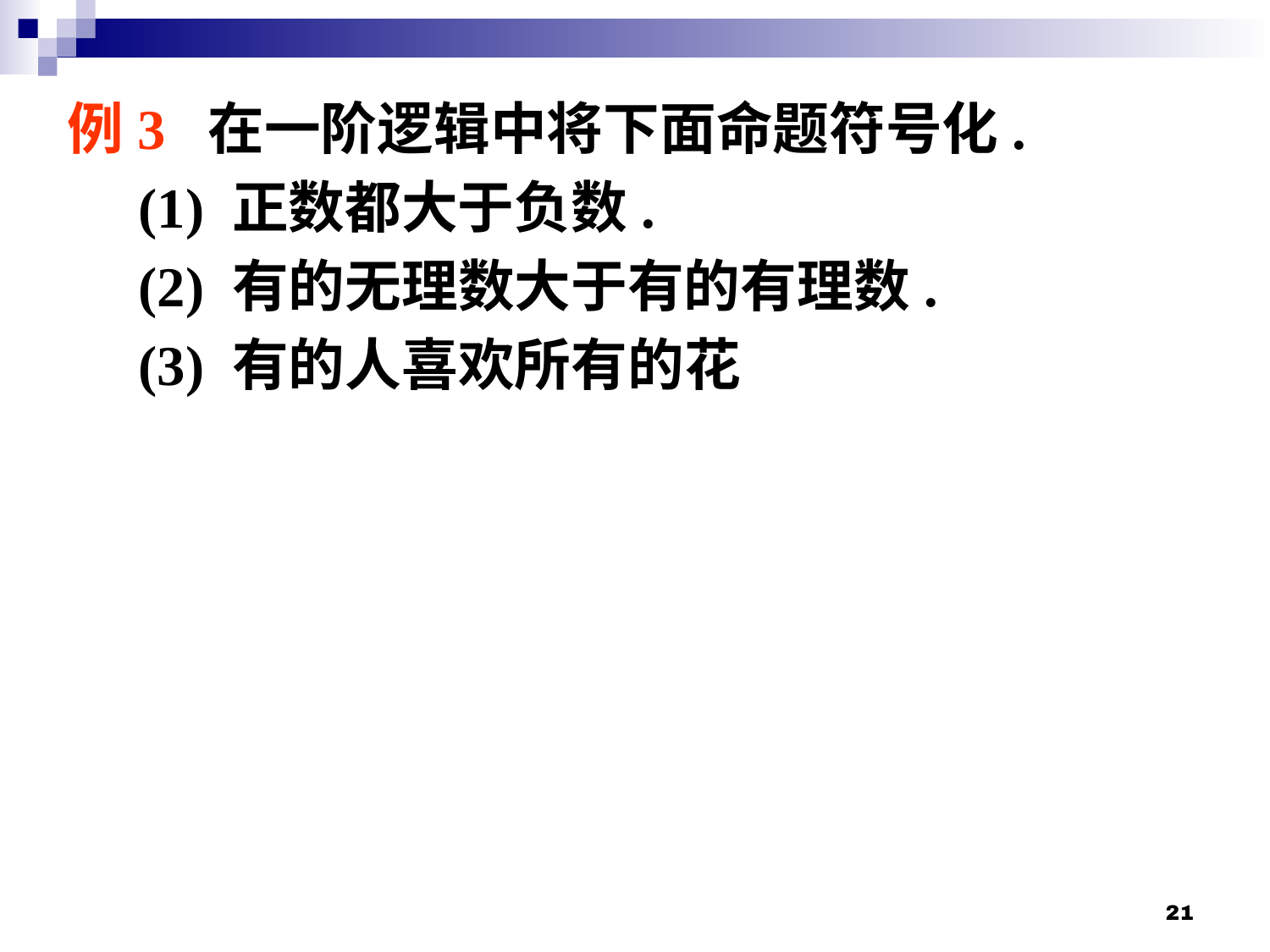

例3  在一阶逻辑中将下面命题符号化.
     (1) 正数都大于负数.
     (2) 有的无理数大于有的有理数.
     (3) 有的人喜欢所有的花
21